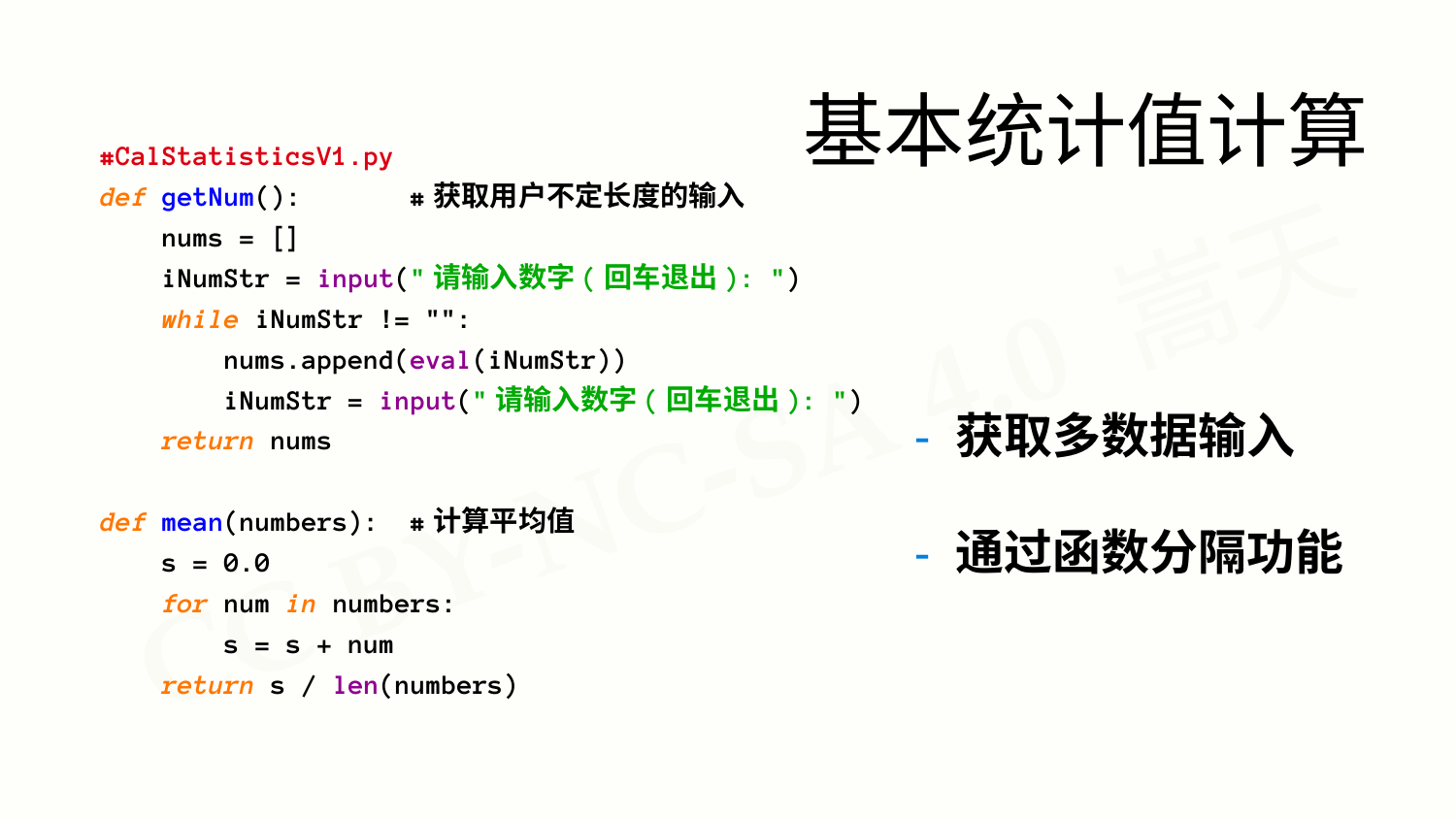

基本统计值计算
#CalStatisticsV1.py
def getNum():       #获取用户不定长度的输入
    nums = []
    iNumStr = input("请输入数字(回车退出): ")
    while iNumStr != "":
        nums.append(eval(iNumStr))
        iNumStr = input("请输入数字(回车退出): ")
    return nums

def mean(numbers):  #计算平均值
    s = 0.0
    for num in numbers:
        s = s + num
    return s / len(numbers)
- 获取多数据输入
- 通过函数分隔功能